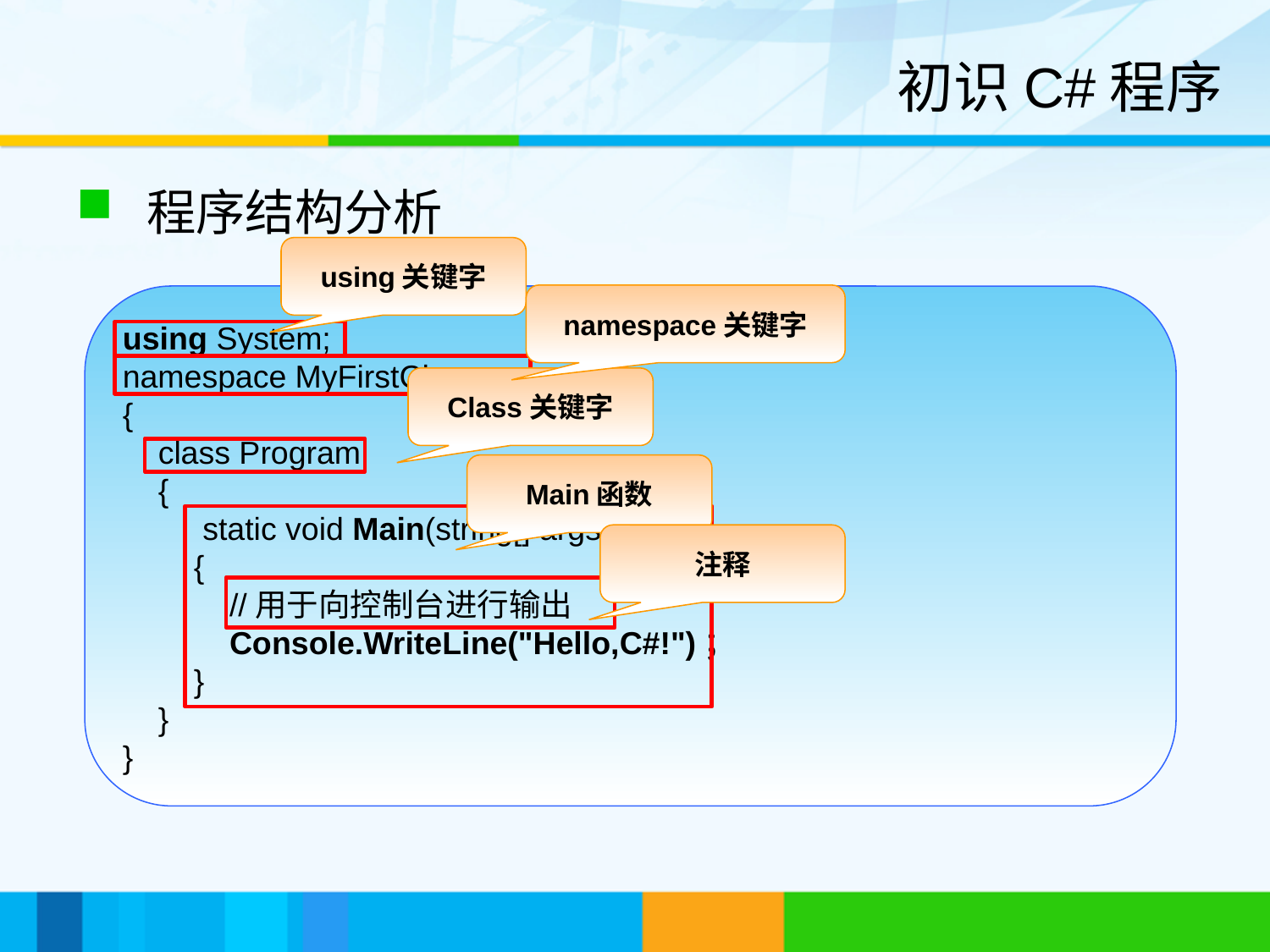

初识C#程序
 程序结构分析

using关键字
namespace关键字
using System;
namespace MyFirstCharp
{
    class Program
    {
         static void Main(string[] args)
        {
            //用于向控制台进行输出
            Console.WriteLine("Hello,C#!")；
        }
    }
}

Class关键字

Main函数

注释